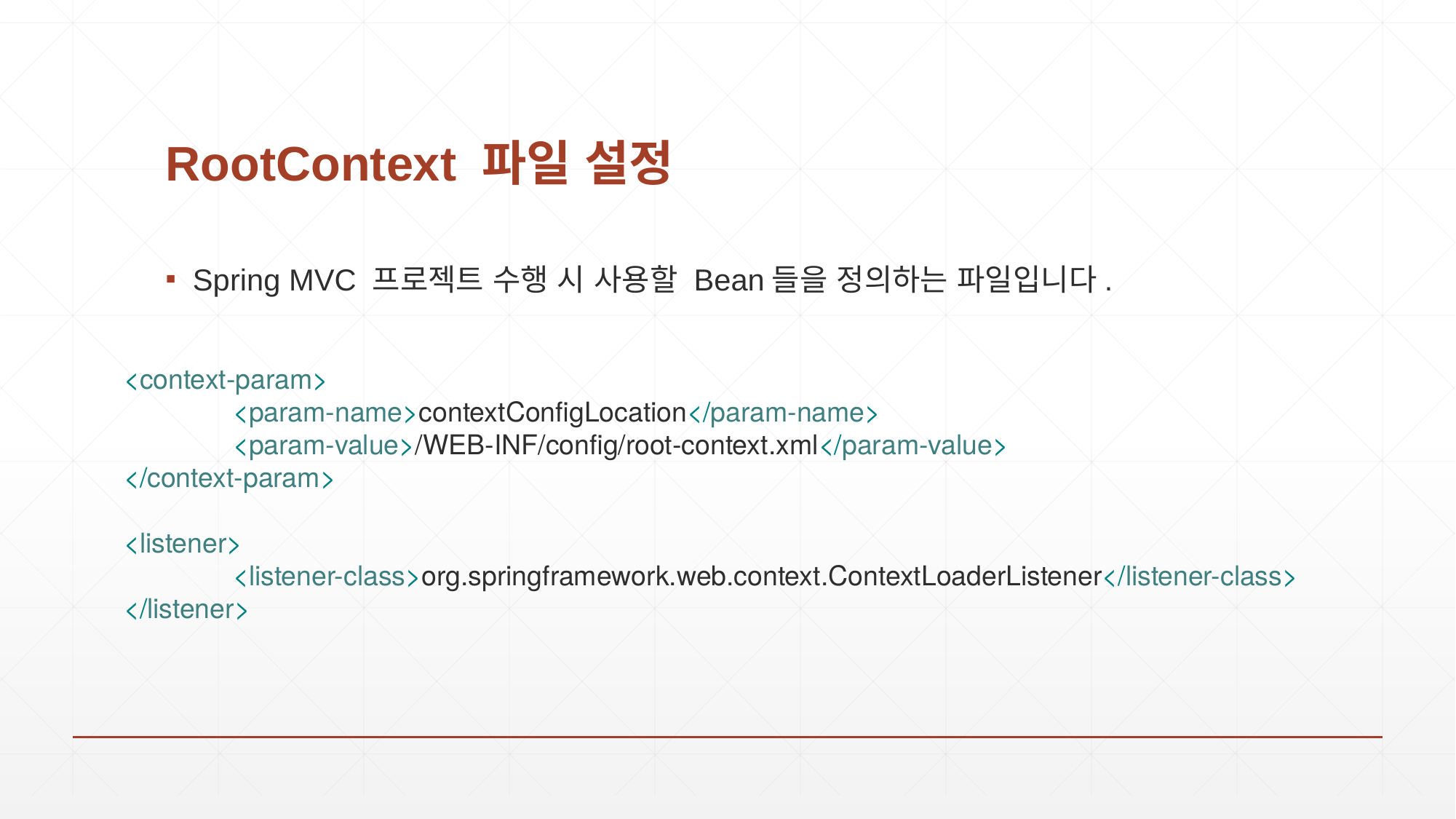

# RootContext 파일 설정
Spring MVC 프로젝트 수행 시 사용할 Bean들을 정의하는 파일입니다.
<context-param>
	<param-name>contextConfigLocation</param-name>
	<param-value>/WEB-INF/config/root-context.xml</param-value>
</context-param>

<listener>
	<listener-class>org.springframework.web.context.ContextLoaderListener</listener-class>
</listener>